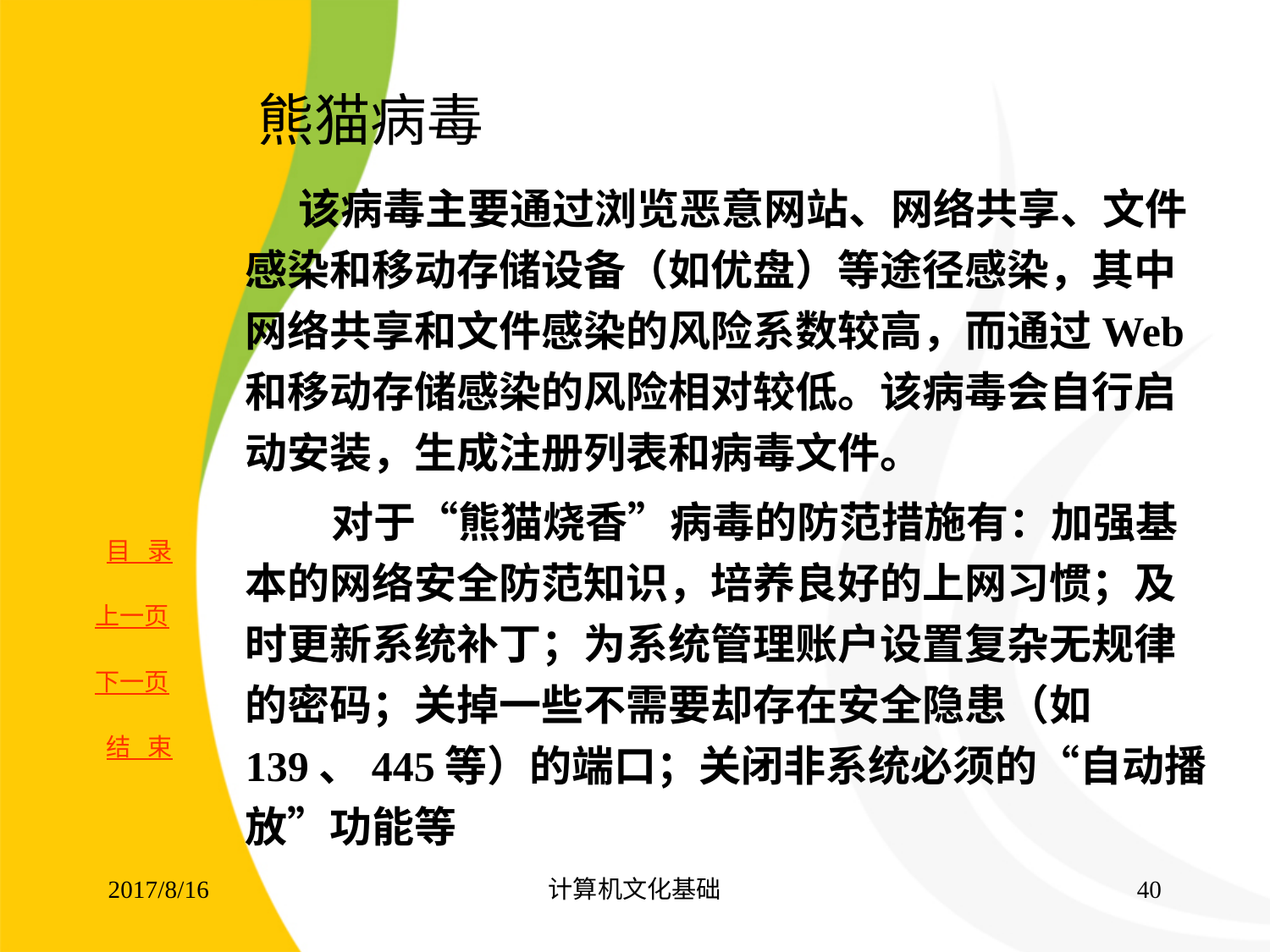

# 熊猫病毒
             该病毒主要通过浏览恶意网站、网络共享、文件感染和移动存储设备（如优盘）等途径感染，其中网络共享和文件感染的风险系数较高，而通过Web和移动存储感染的风险相对较低。该病毒会自行启动安装，生成注册列表和病毒文件。
             对于“熊猫烧香”病毒的防范措施有：加强基本的网络安全防范知识，培养良好的上网习惯；及时更新系统补丁；为系统管理账户设置复杂无规律的密码；关掉一些不需要却存在安全隐患（如139、445等）的端口；关闭非系统必须的“自动播放”功能等
2017/8/16
计算机文化基础
40